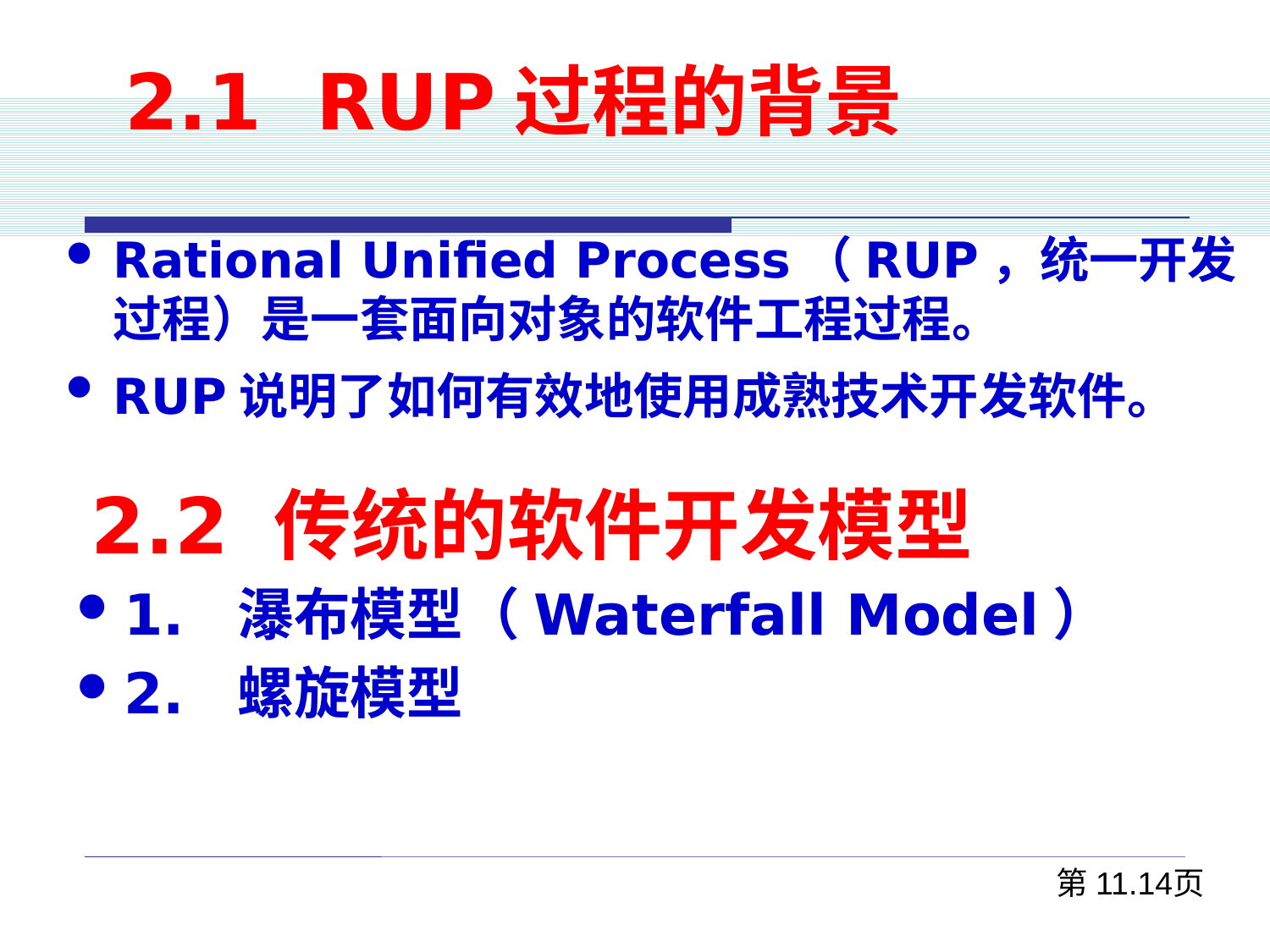

2.1  RUP过程的背景
Rational Unified Process（RUP，统一开发过程）是一套面向对象的软件工程过程。
RUP说明了如何有效地使用成熟技术开发软件。
 2.2 传统的软件开发模型
1.  瀑布模型（Waterfall Model）
2.  螺旋模型
第11.14页